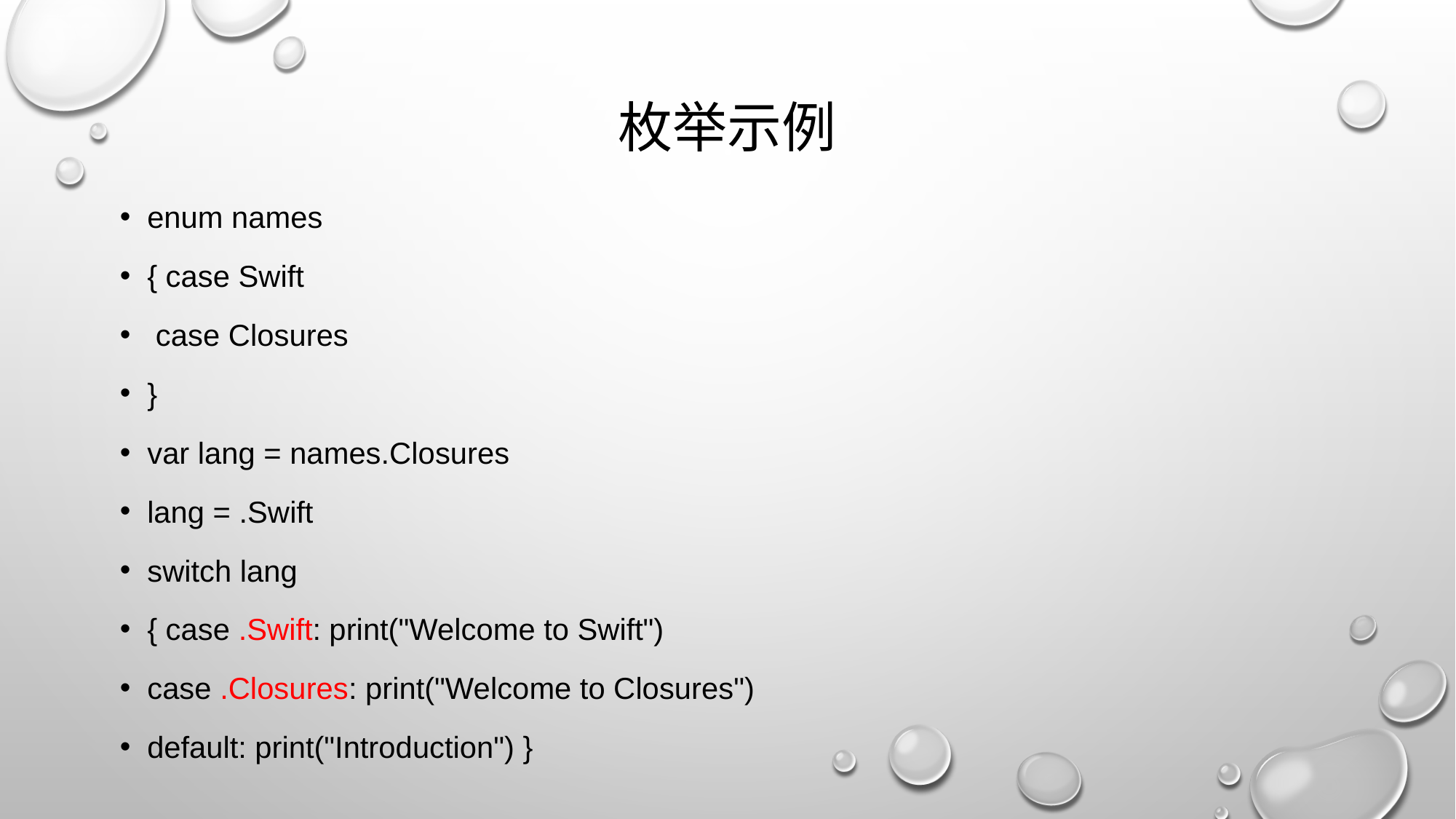

# 枚举示例
enum names
{ case Swift
 case Closures
}
var lang = names.Closures
lang = .Swift
switch lang
{ case .Swift: print("Welcome to Swift")
case .Closures: print("Welcome to Closures")
default: print("Introduction") }